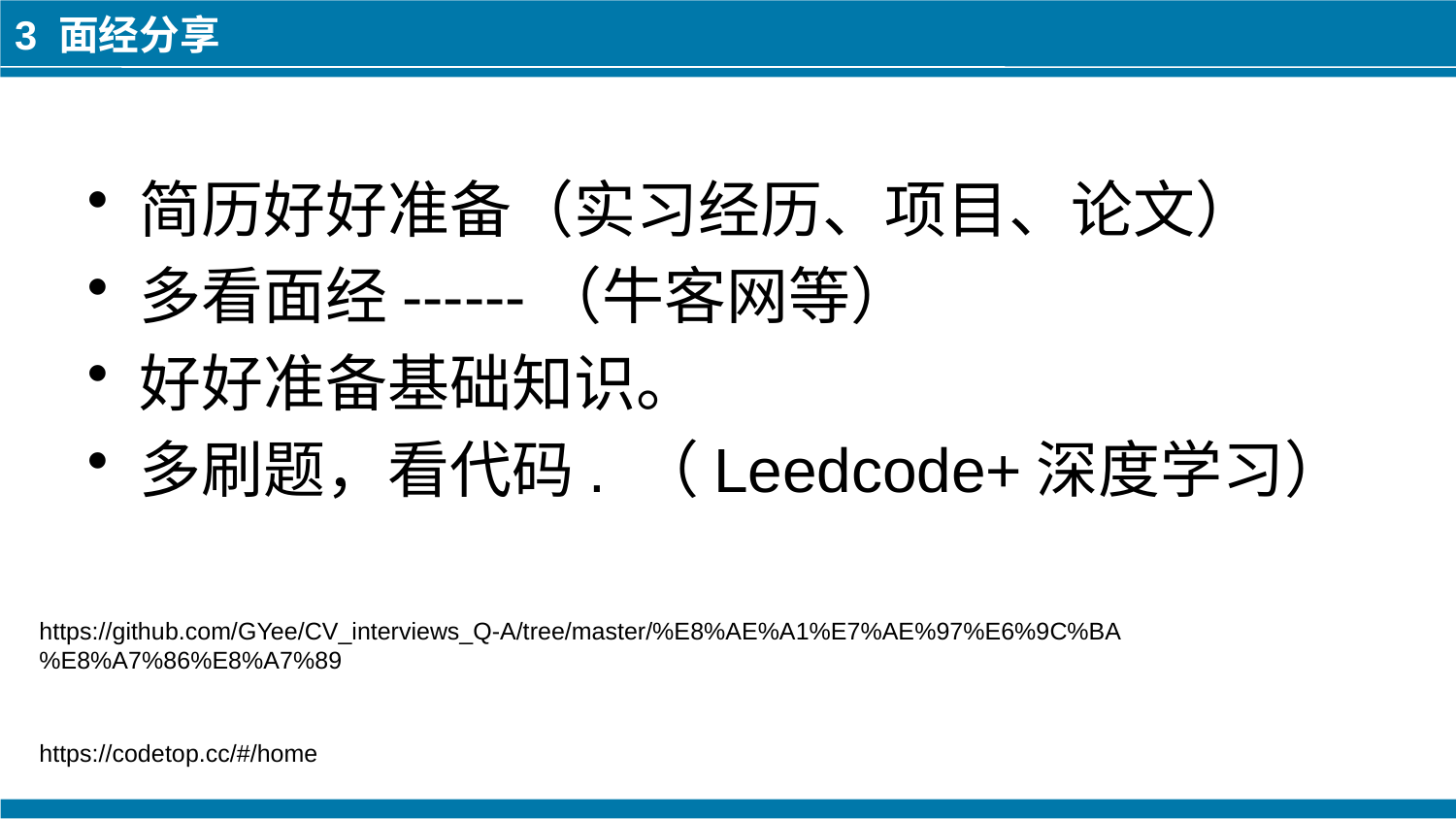

3 面经分享

简历好好准备（实习经历、项目、论文）
多看面经------（牛客网等）
好好准备基础知识。
多刷题，看代码. （Leedcode+深度学习）

https://github.com/GYee/CV_interviews_Q-A/tree/master/%E8%AE%A1%E7%AE%97%E6%9C%BA%E8%A7%86%E8%A7%89
https://codetop.cc/#/home